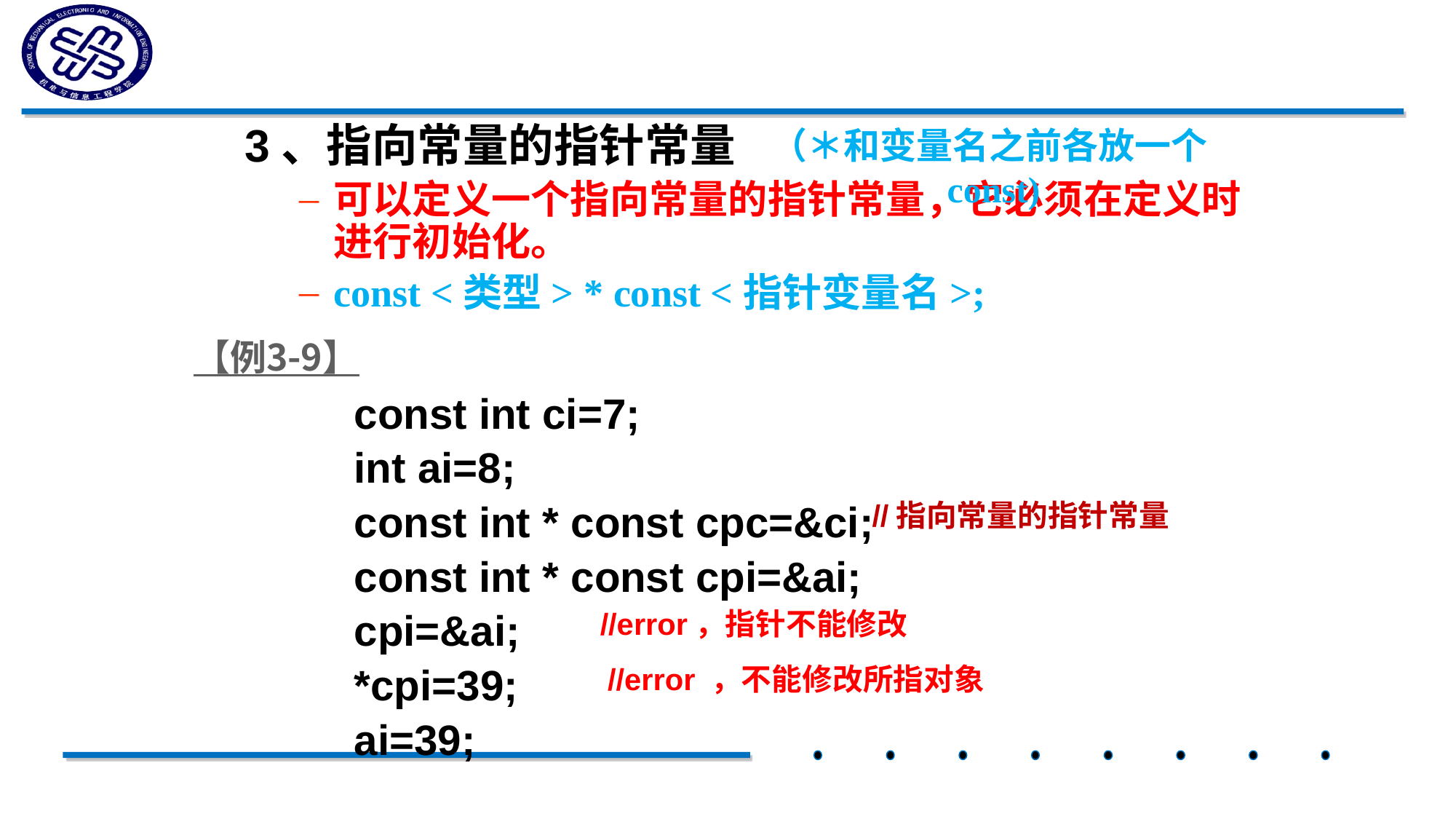

3、指向常量的指针常量
可以定义一个指向常量的指针常量，它必须在定义时进行初始化。
const <类型> * const <指针变量名>;

const int ci=7;
int ai=8;
const int * const cpc=&ci;
const int * const cpi=&ai;
cpi=&ai;
*cpi=39;
ai=39;
（＊和变量名之前各放一个const)
【例3-9】
//指向常量的指针常量
//error，指针不能修改
//error ，不能修改所指对象